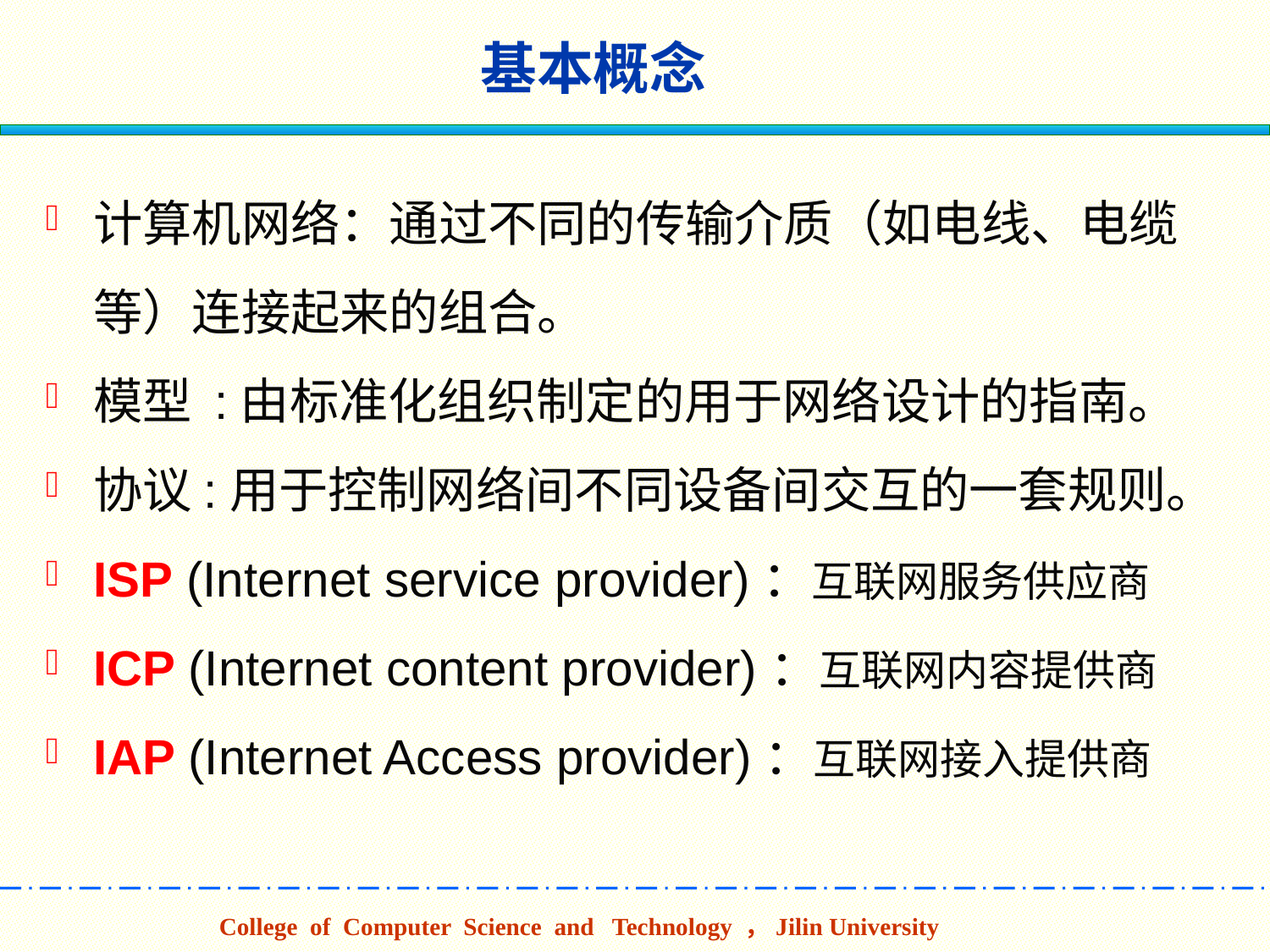

基本概念
计算机网络：通过不同的传输介质（如电线、电缆等）连接起来的组合。
模型 :由标准化组织制定的用于网络设计的指南。
协议:用于控制网络间不同设备间交互的一套规则。
ISP (Internet service provider)：互联网服务供应商
ICP (Internet content provider)：互联网内容提供商
IAP (Internet Access provider)：互联网接入提供商